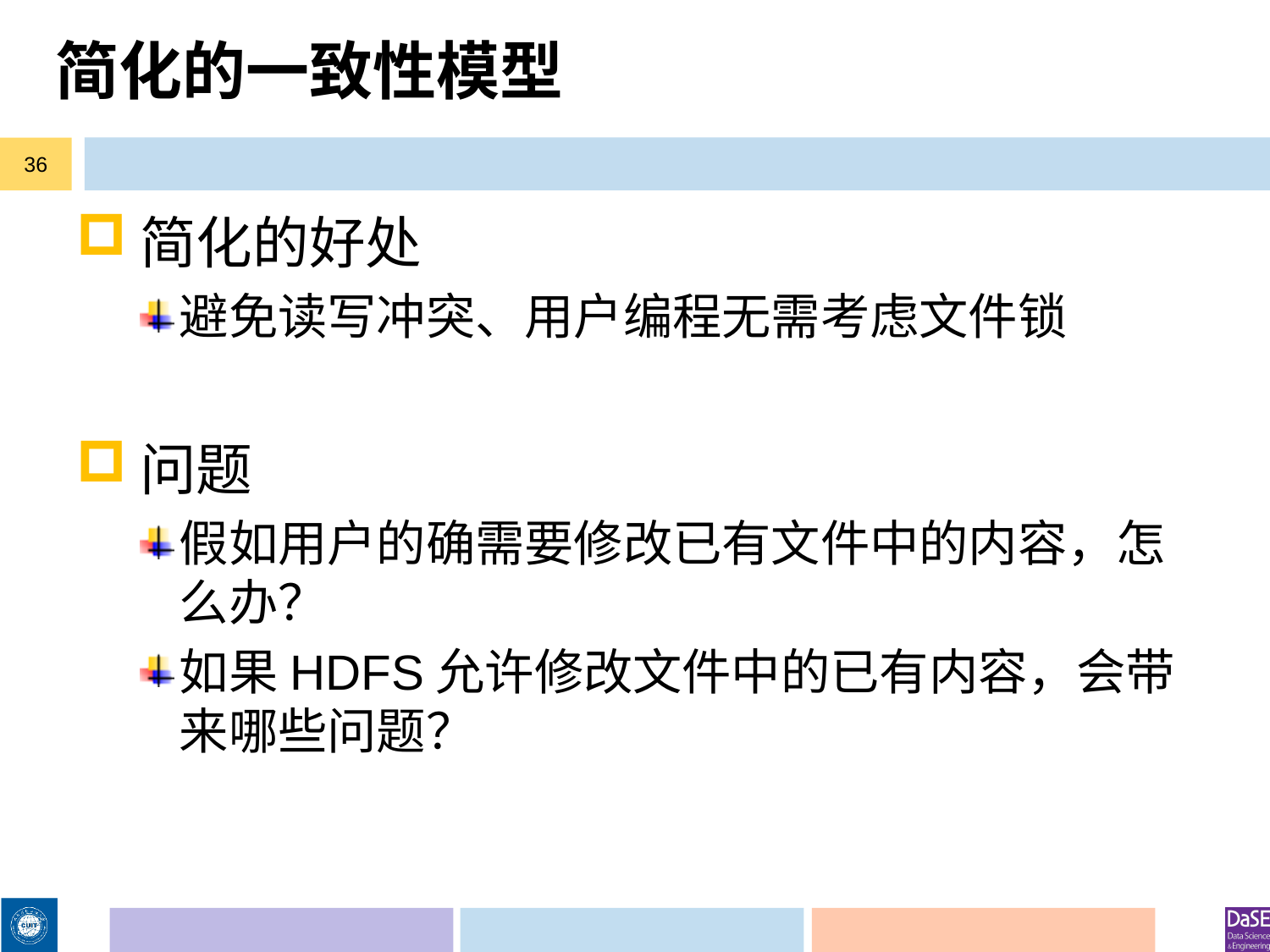

# 简化的一致性模型
36
简化的好处
避免读写冲突、用户编程无需考虑文件锁

问题
假如用户的确需要修改已有文件中的内容，怎么办？
如果HDFS允许修改文件中的已有内容，会带来哪些问题？